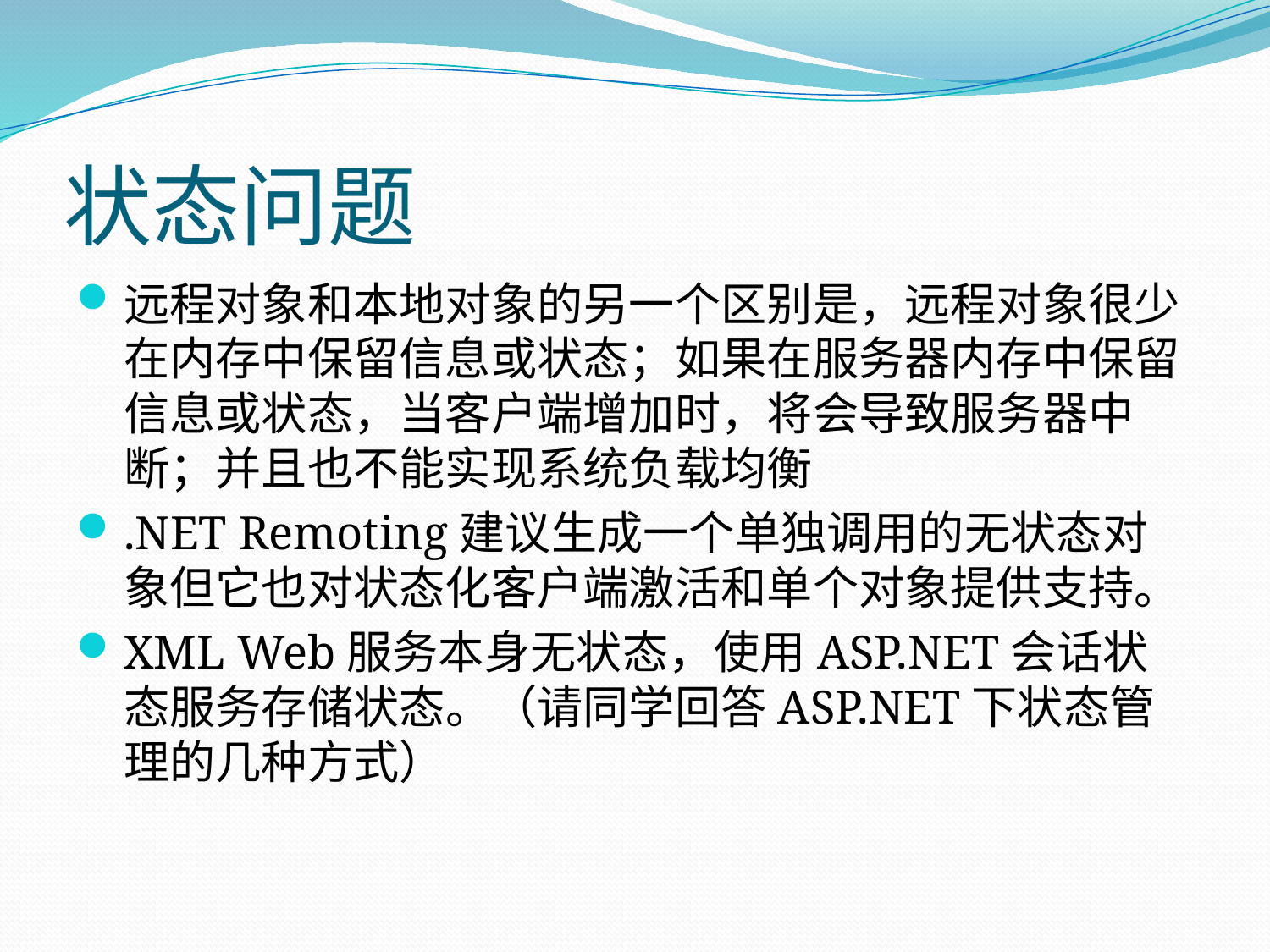

# 状态问题
远程对象和本地对象的另一个区别是，远程对象很少在内存中保留信息或状态；如果在服务器内存中保留信息或状态，当客户端增加时，将会导致服务器中断；并且也不能实现系统负载均衡
.NET Remoting建议生成一个单独调用的无状态对象但它也对状态化客户端激活和单个对象提供支持。
XML Web服务本身无状态，使用ASP.NET会话状态服务存储状态。（请同学回答ASP.NET下状态管理的几种方式）